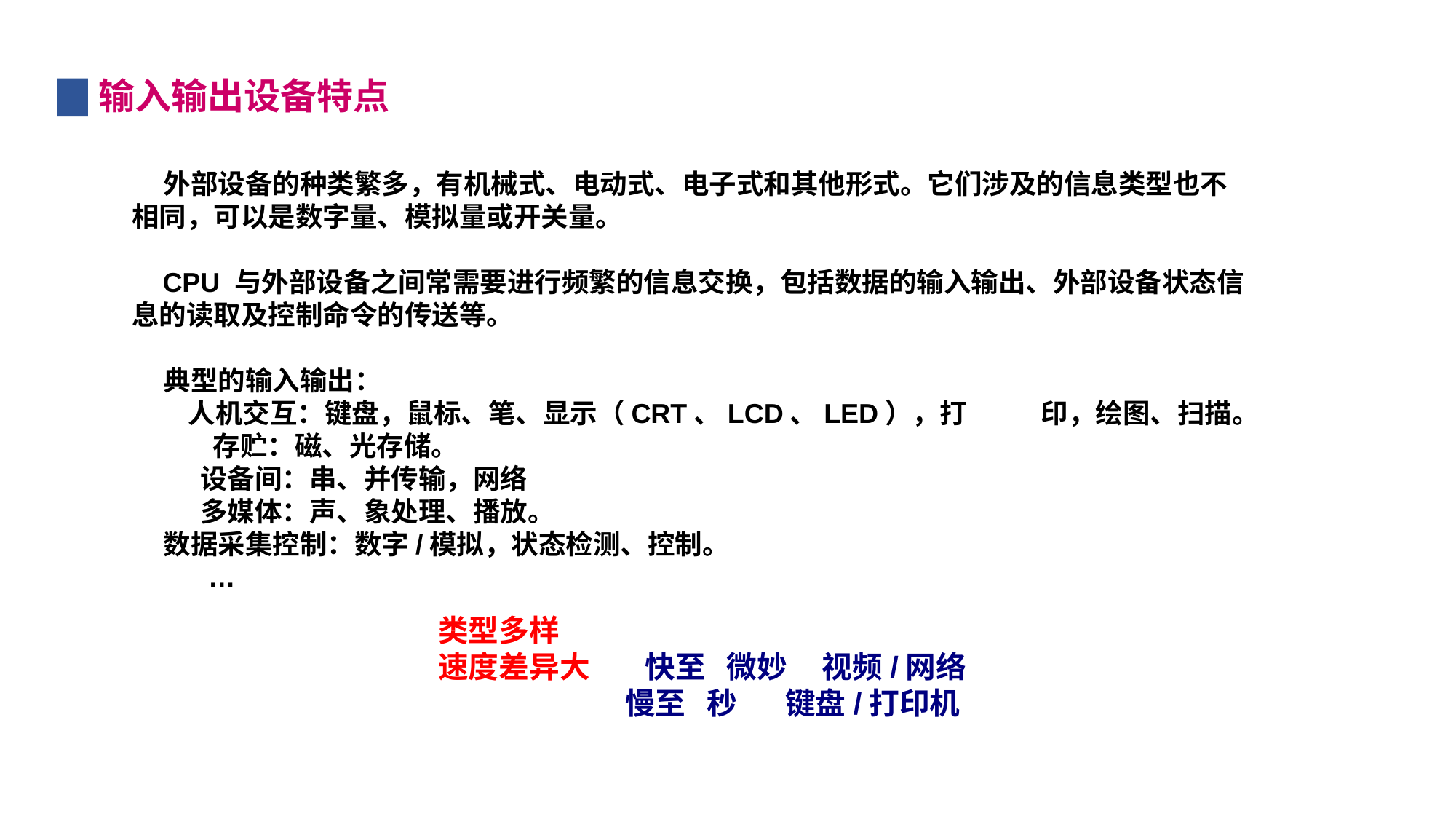

输入输出设备特点

    外部设备的种类繁多，有机械式、电动式、电子式和其他形式。它们涉及的信息类型也不相同，可以是数字量、模拟量或开关量。

    CPU 与外部设备之间常需要进行频繁的信息交换，包括数据的输入输出、外部设备状态信息的读取及控制命令的传送等。

    典型的输入输出：
        人机交互：键盘，鼠标、笔、显示（CRT、LCD、LED），打            印，绘图、扫描。
            存贮：磁、光存储。
          设备间：串、并传输，网络
          多媒体：声、象处理、播放。
    数据采集控制：数字/模拟，状态检测、控制。
          …
类型多样
速度差异大        快至   微妙     视频/网络
                          慢至   秒       键盘/打印机